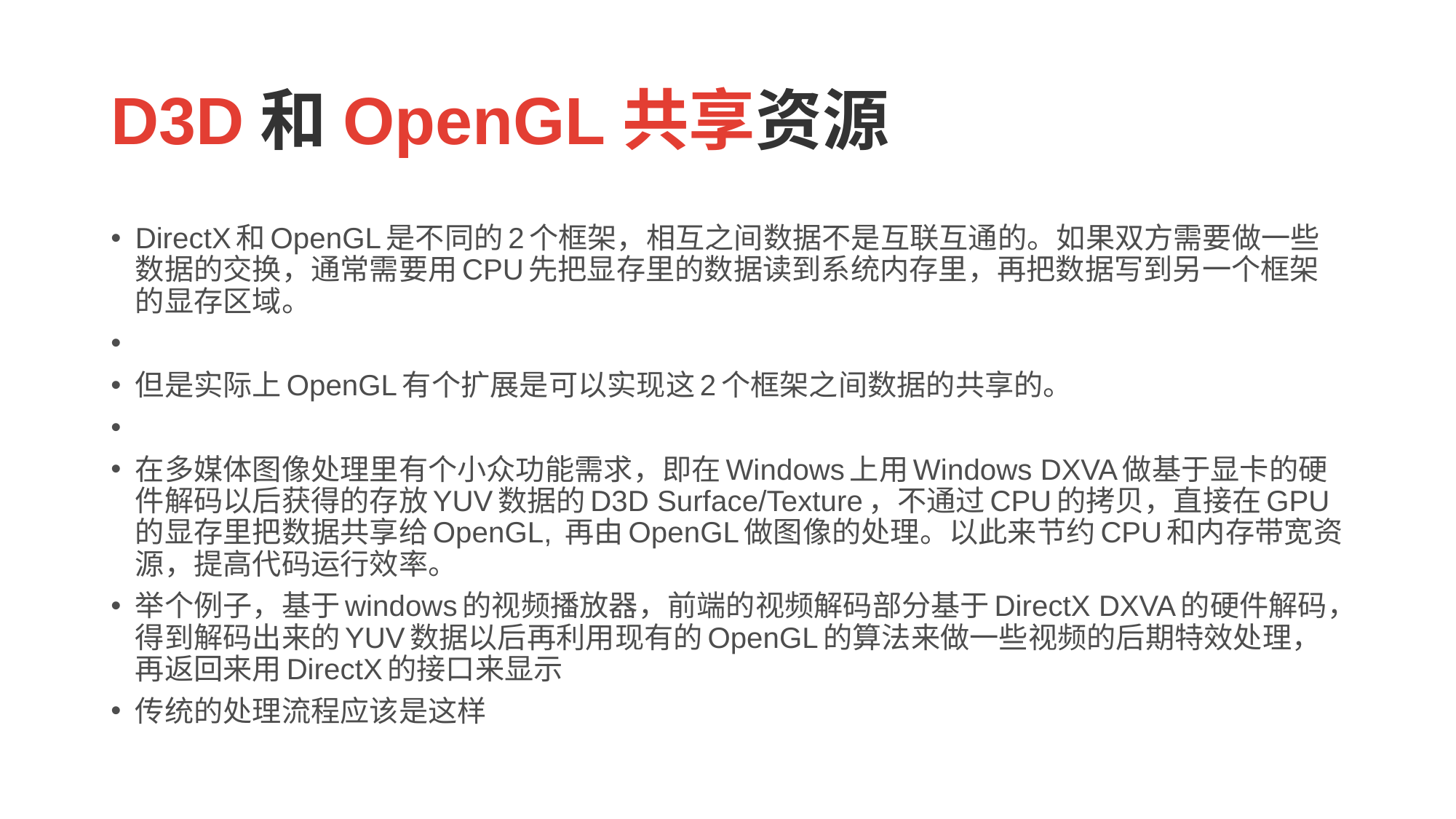

# D3D和OpenGL共享资源
DirectX和OpenGL是不同的2个框架，相互之间数据不是互联互通的。如果双方需要做一些数据的交换，通常需要用CPU先把显存里的数据读到系统内存里，再把数据写到另一个框架的显存区域。

但是实际上OpenGL有个扩展是可以实现这2个框架之间数据的共享的。

在多媒体图像处理里有个小众功能需求，即在Windows上用Windows DXVA做基于显卡的硬件解码以后获得的存放YUV数据的D3D Surface/Texture，不通过CPU的拷贝，直接在GPU的显存里把数据共享给OpenGL, 再由OpenGL做图像的处理。以此来节约CPU和内存带宽资源，提高代码运行效率。
举个例子，基于windows的视频播放器，前端的视频解码部分基于DirectX DXVA的硬件解码，得到解码出来的YUV数据以后再利用现有的OpenGL的算法来做一些视频的后期特效处理，再返回来用DirectX的接口来显示
传统的处理流程应该是这样